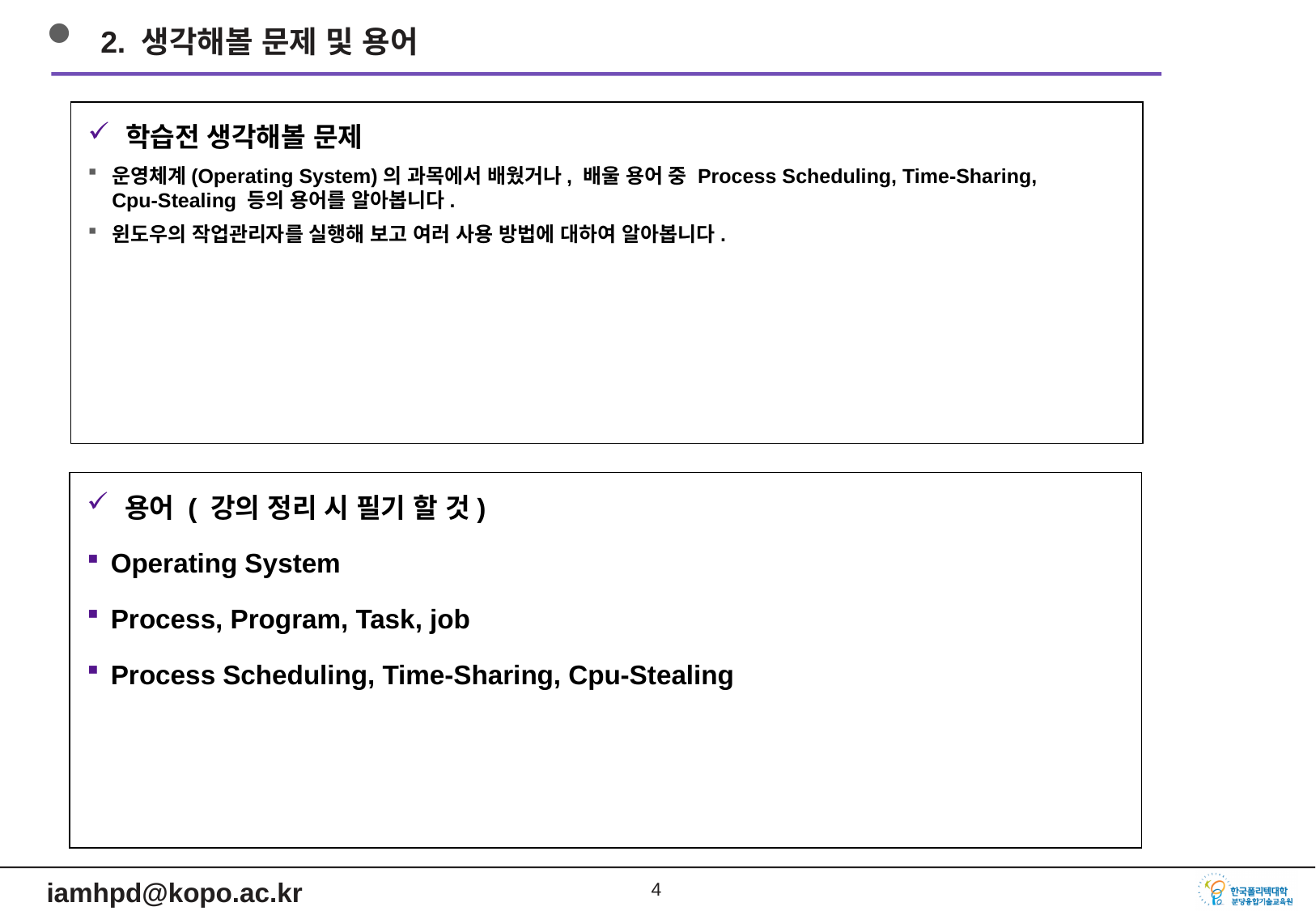

2. 생각해볼 문제 및 용어
학습전 생각해볼 문제
운영체계(Operating System)의 과목에서 배웠거나, 배울 용어 중 Process Scheduling, Time-Sharing,
Cpu-Stealing 등의 용어를 알아봅니다.
윈도우의 작업관리자를 실행해 보고 여러 사용 방법에 대하여 알아봅니다.
용어 ( 강의 정리 시 필기 할 것)
Operating System
Process, Program, Task, job
Process Scheduling, Time-Sharing, Cpu-Stealing
4